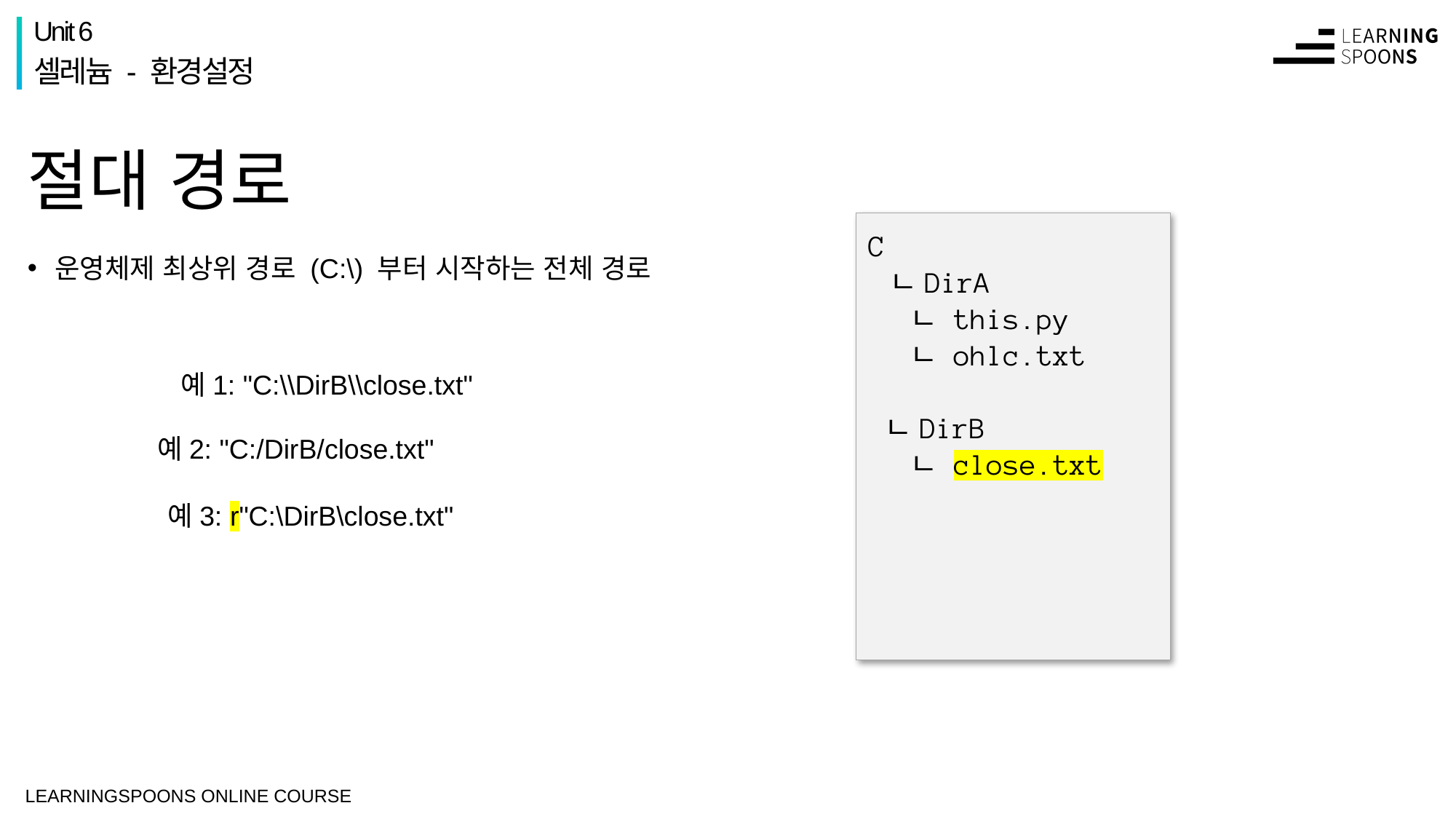

Unit 6
셀레늄 - 환경설정

# 절대 경로
C
  ㄴDirA
    ㄴ this.py
    ㄴ ohlc.txt

 ㄴDirB
    ㄴ close.txt
운영체제 최상위 경로 (C:\) 부터 시작하는 전체 경로
예1: "C:\\DirB\\close.txt"
예2: "C:/DirB/close.txt"
예3: r"C:\DirB\close.txt"